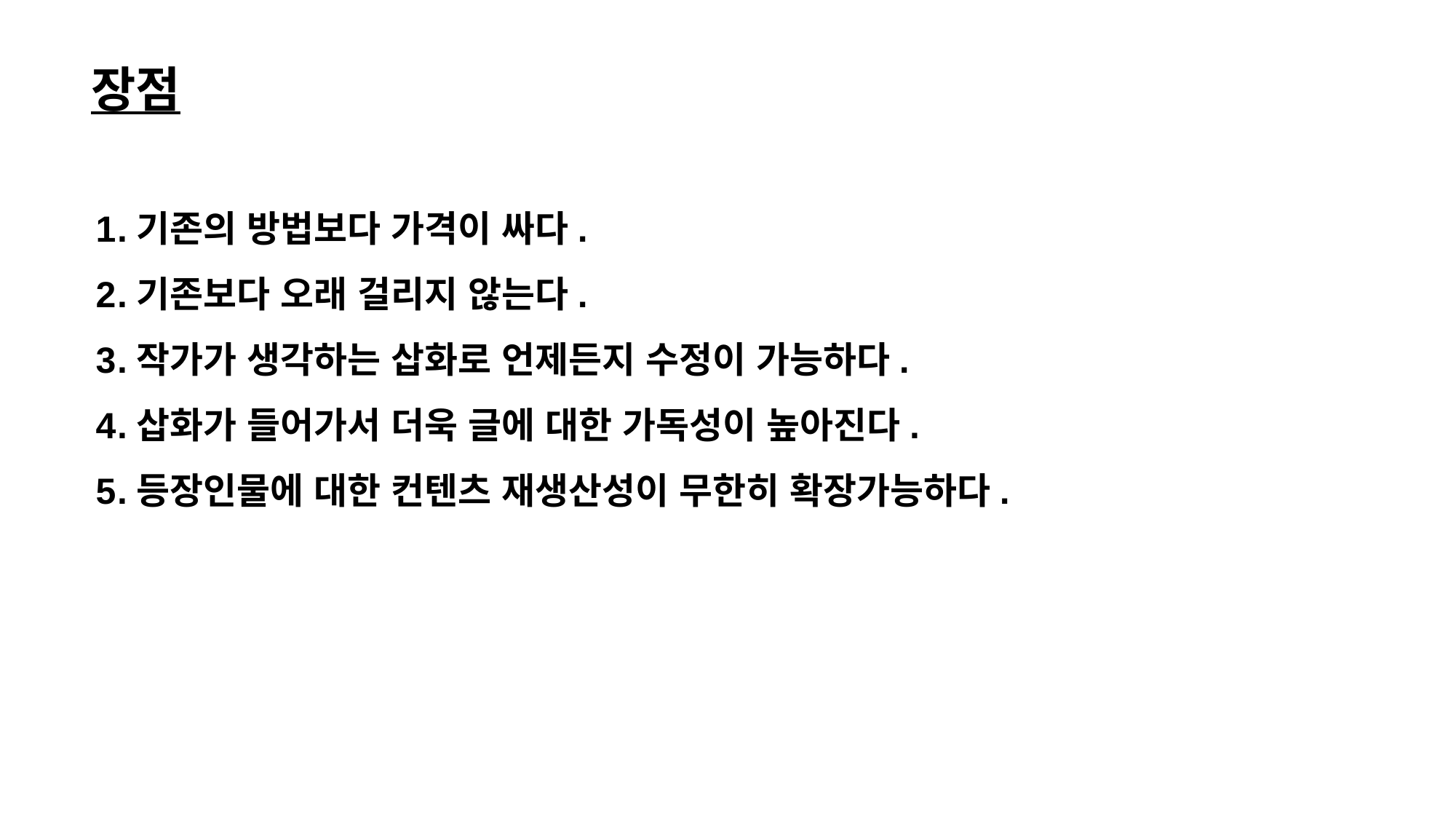

장점
기존의 방법보다 가격이 싸다.
기존보다 오래 걸리지 않는다.
작가가 생각하는 삽화로 언제든지 수정이 가능하다.
삽화가 들어가서 더욱 글에 대한 가독성이 높아진다.
등장인물에 대한 컨텐츠 재생산성이 무한히 확장가능하다.